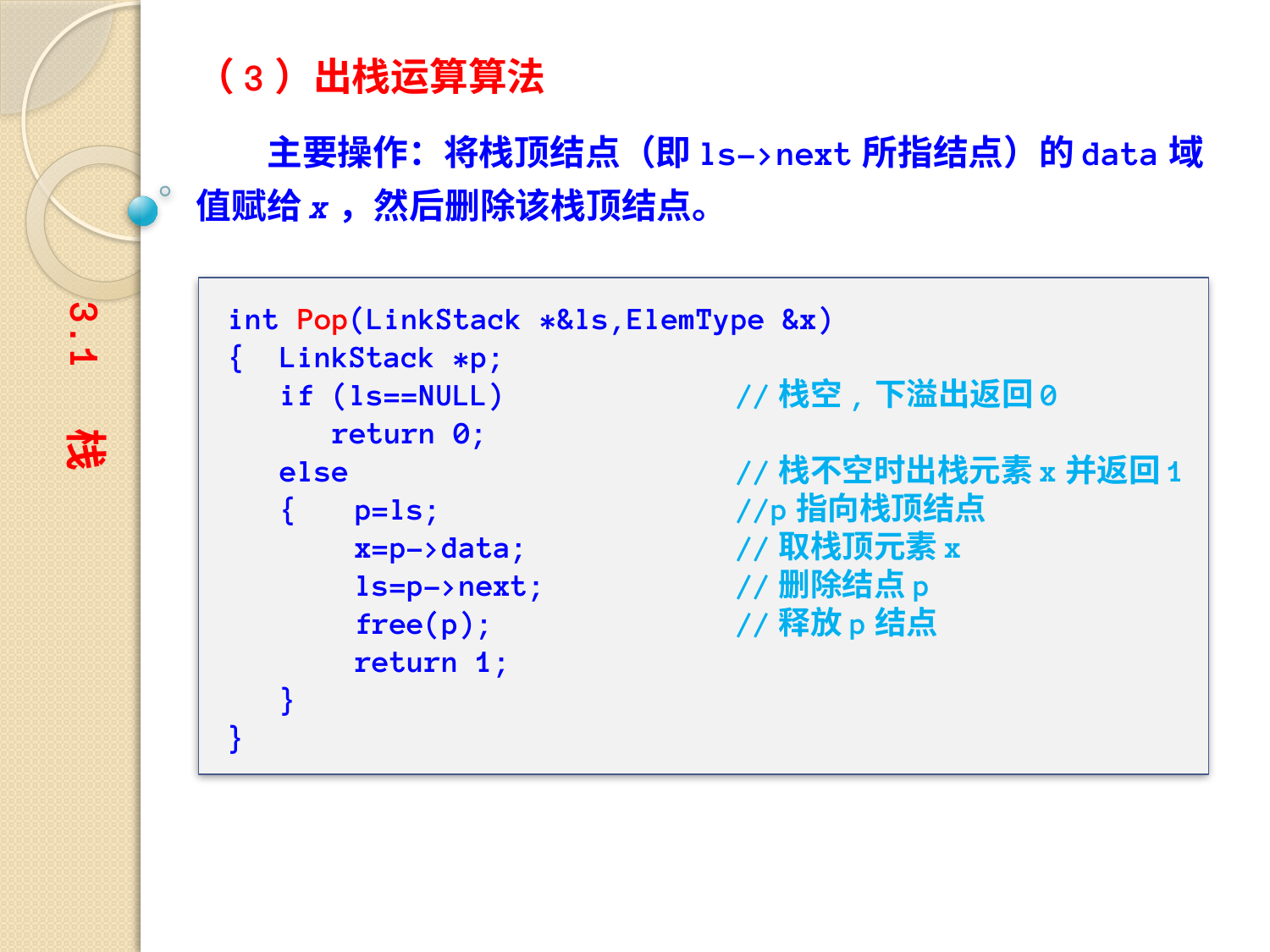

（3）出栈运算算法
　　主要操作：将栈顶结点（即ls->next所指结点）的data域值赋给x，然后删除该栈顶结点。
3.1  栈
int Pop(LinkStack *&ls,ElemType &x)
{  LinkStack *p;
   if (ls==NULL) 		//栈空,下溢出返回0
      return 0;
   else				//栈不空时出栈元素x并返回1
   {	p=ls;			//p指向栈顶结点
	x=p->data;		//取栈顶元素x
	ls=p->next;		//删除结点p
	free(p);		//释放p结点
	return 1;
   }
}